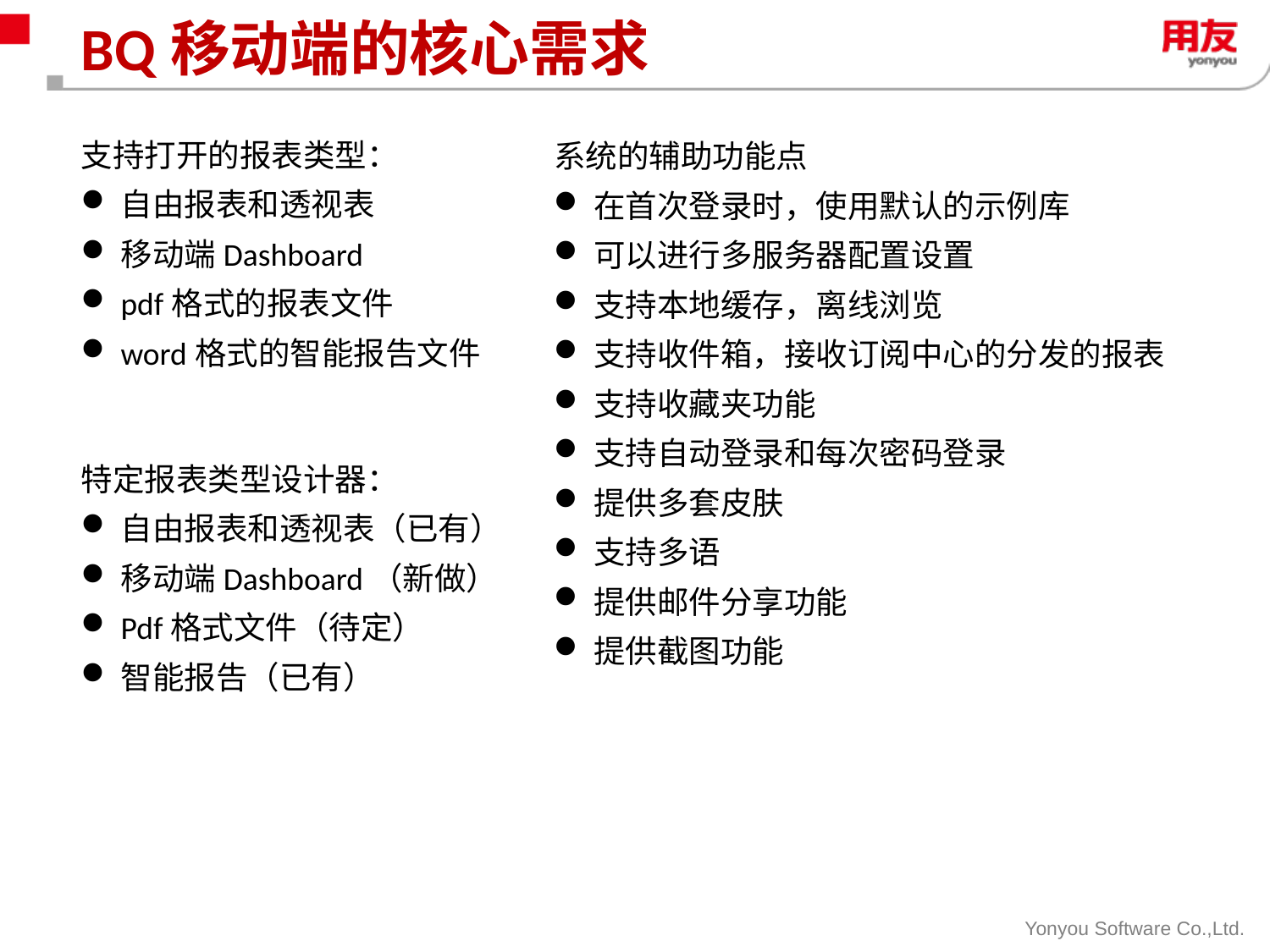

# BQ移动端的核心需求
支持打开的报表类型：
自由报表和透视表
移动端Dashboard
pdf格式的报表文件
word格式的智能报告文件

系统的辅助功能点
在首次登录时，使用默认的示例库
可以进行多服务器配置设置
支持本地缓存，离线浏览
支持收件箱，接收订阅中心的分发的报表
支持收藏夹功能
支持自动登录和每次密码登录
提供多套皮肤
支持多语
提供邮件分享功能
提供截图功能
特定报表类型设计器：
自由报表和透视表（已有）
移动端Dashboard（新做）
Pdf格式文件（待定）
智能报告（已有）